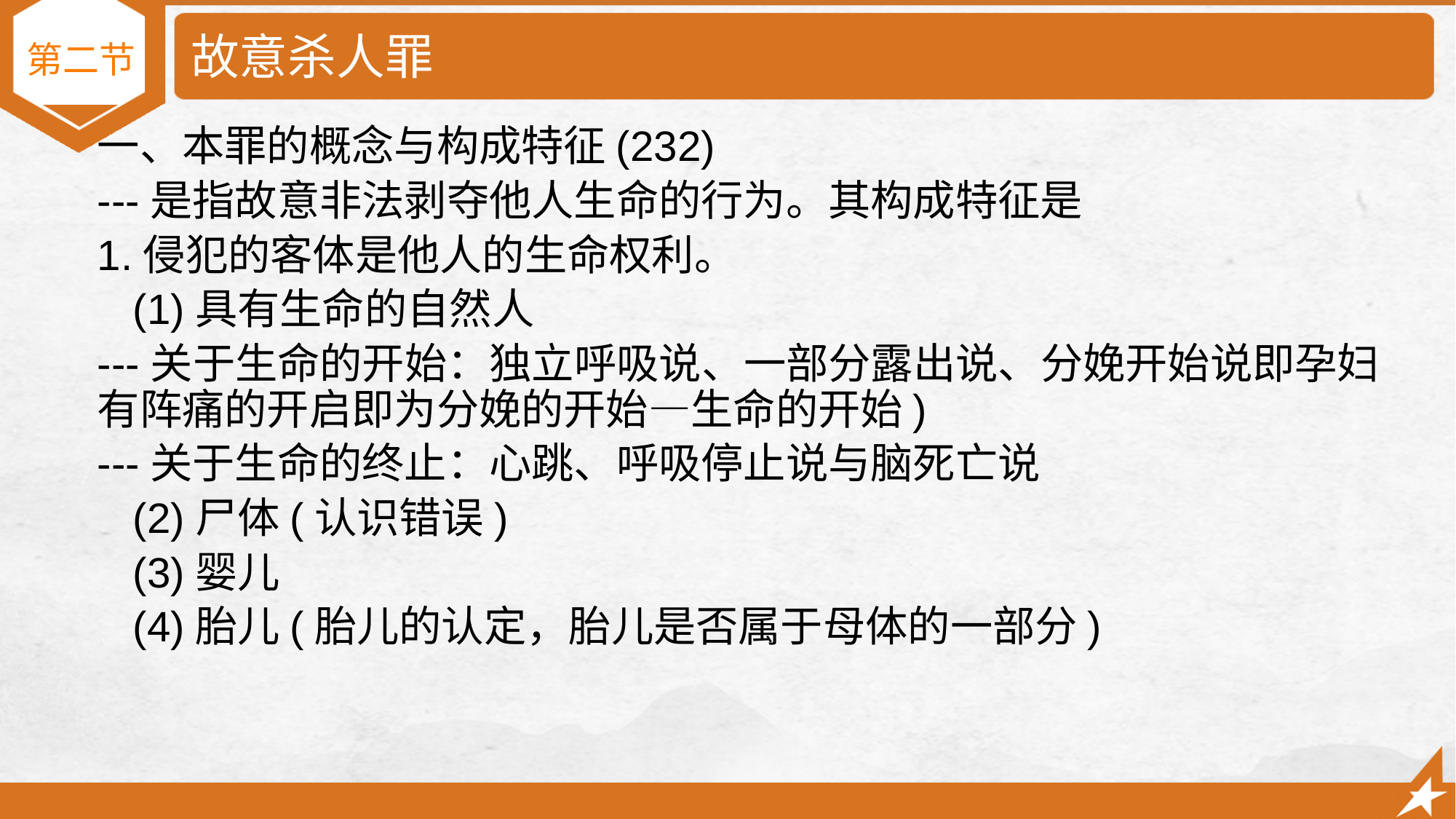

# 故意杀人罪
第二节
一、本罪的概念与构成特征(232)
---是指故意非法剥夺他人生命的行为。其构成特征是
1.侵犯的客体是他人的生命权利。
   (1)具有生命的自然人
---关于生命的开始：独立呼吸说、一部分露出说、分娩开始说即孕妇有阵痛的开启即为分娩的开始—生命的开始)
---关于生命的终止：心跳、呼吸停止说与脑死亡说
   (2)尸体(认识错误)
   (3)婴儿
   (4)胎儿(胎儿的认定，胎儿是否属于母体的一部分)